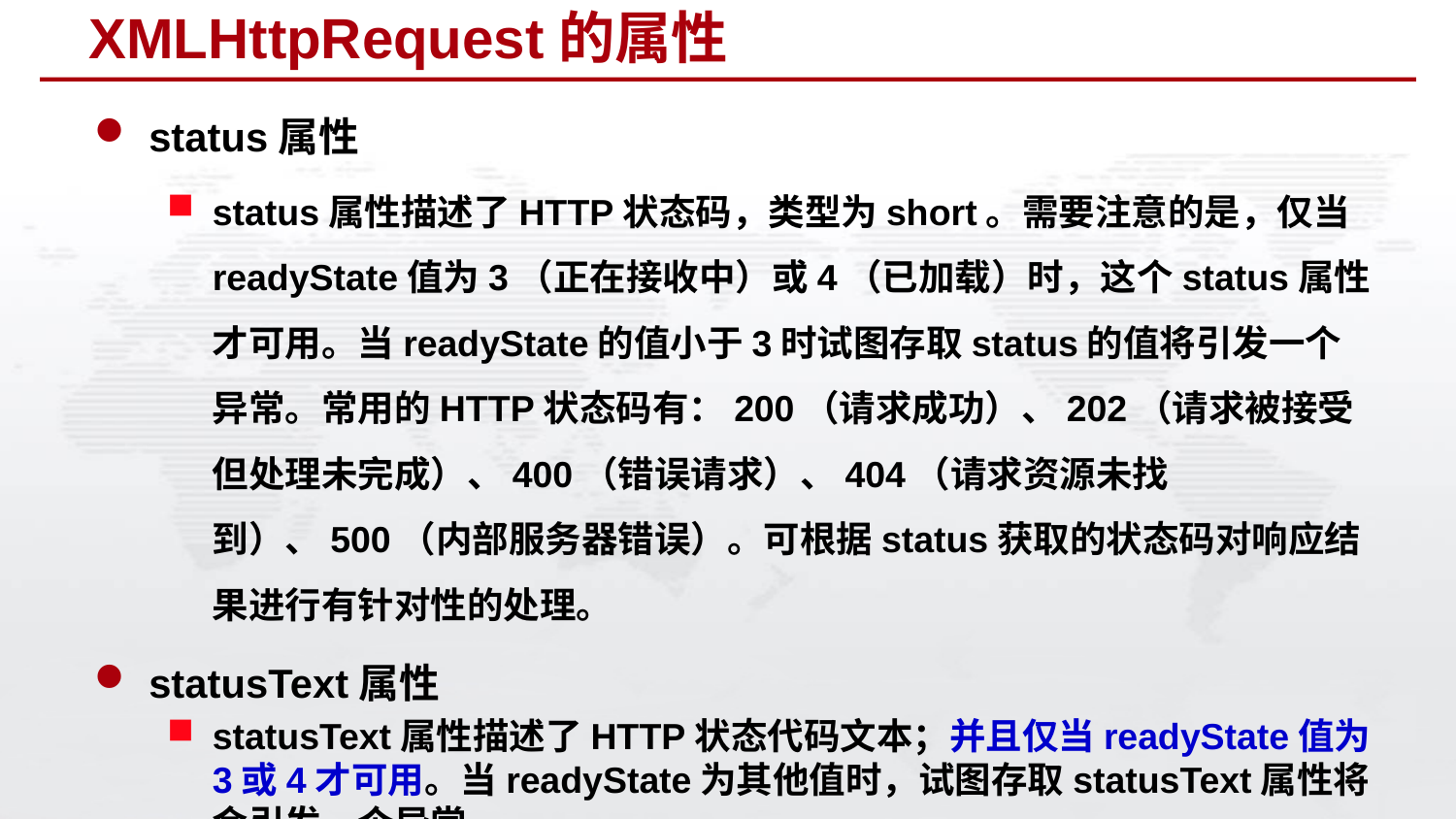

# XMLHttpRequest的属性
status属性
status属性描述了HTTP状态码，类型为short。需要注意的是，仅当readyState值为3（正在接收中）或4（已加载）时，这个status属性才可用。当readyState的值小于3时试图存取status的值将引发一个异常。常用的HTTP状态码有：200（请求成功）、202（请求被接受但处理未完成）、400（错误请求）、404（请求资源未找到）、500（内部服务器错误）。可根据status获取的状态码对响应结果进行有针对性的处理。
statusText属性
statusText属性描述了HTTP状态代码文本；并且仅当readyState值为3或4才可用。当readyState为其他值时，试图存取statusText属性将会引发一个异常。